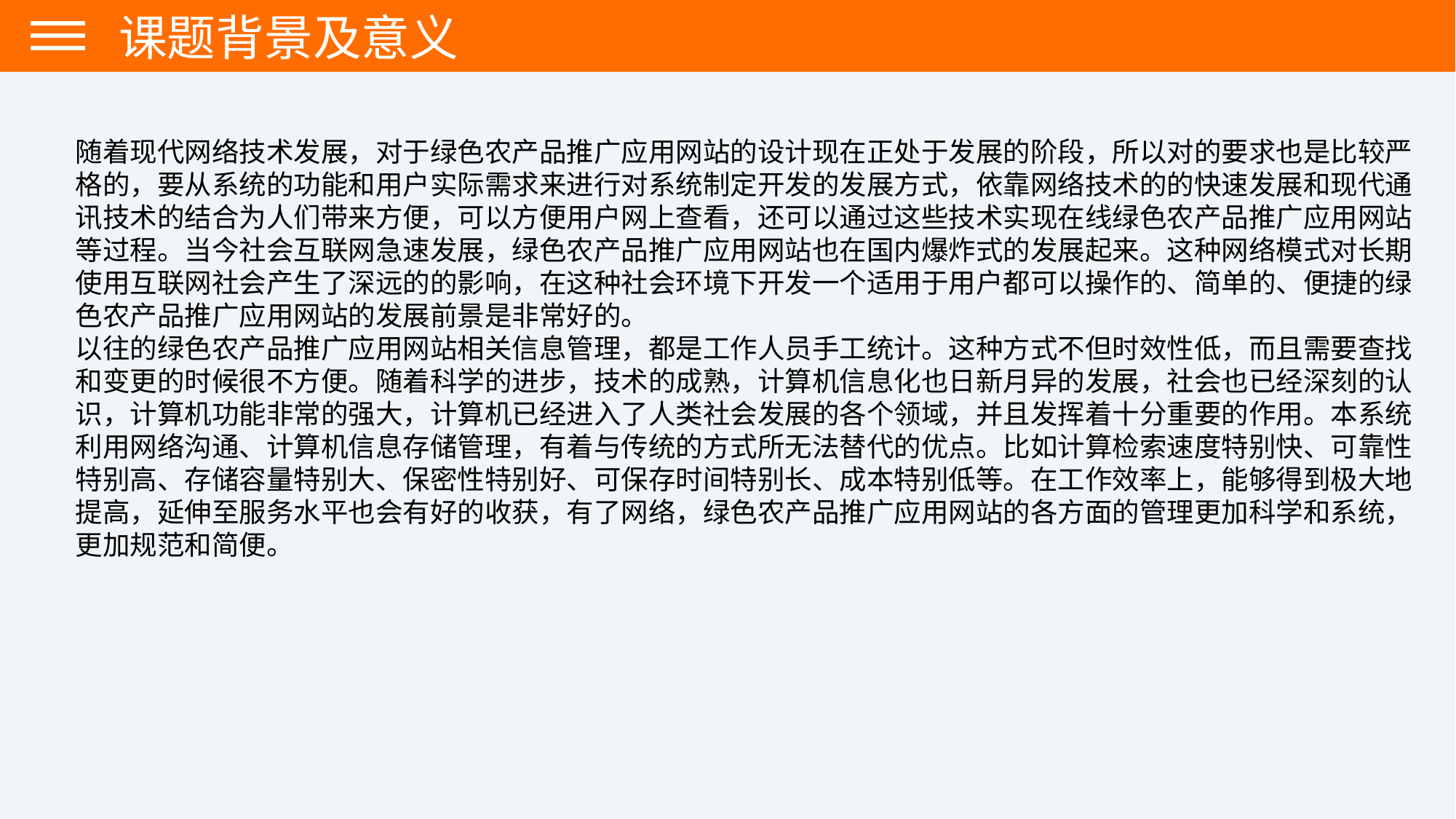

课题背景及意义
随着现代网络技术发展，对于绿色农产品推广应用网站的设计现在正处于发展的阶段，所以对的要求也是比较严格的，要从系统的功能和用户实际需求来进行对系统制定开发的发展方式，依靠网络技术的的快速发展和现代通讯技术的结合为人们带来方便，可以方便用户网上查看，还可以通过这些技术实现在线绿色农产品推广应用网站等过程。当今社会互联网急速发展，绿色农产品推广应用网站也在国内爆炸式的发展起来。这种网络模式对长期使用互联网社会产生了深远的的影响，在这种社会环境下开发一个适用于用户都可以操作的、简单的、便捷的绿色农产品推广应用网站的发展前景是非常好的。
以往的绿色农产品推广应用网站相关信息管理，都是工作人员手工统计。这种方式不但时效性低，而且需要查找和变更的时候很不方便。随着科学的进步，技术的成熟，计算机信息化也日新月异的发展，社会也已经深刻的认识，计算机功能非常的强大，计算机已经进入了人类社会发展的各个领域，并且发挥着十分重要的作用。本系统利用网络沟通、计算机信息存储管理，有着与传统的方式所无法替代的优点。比如计算检索速度特别快、可靠性特别高、存储容量特别大、保密性特别好、可保存时间特别长、成本特别低等。在工作效率上，能够得到极大地提高，延伸至服务水平也会有好的收获，有了网络，绿色农产品推广应用网站的各方面的管理更加科学和系统，更加规范和简便。